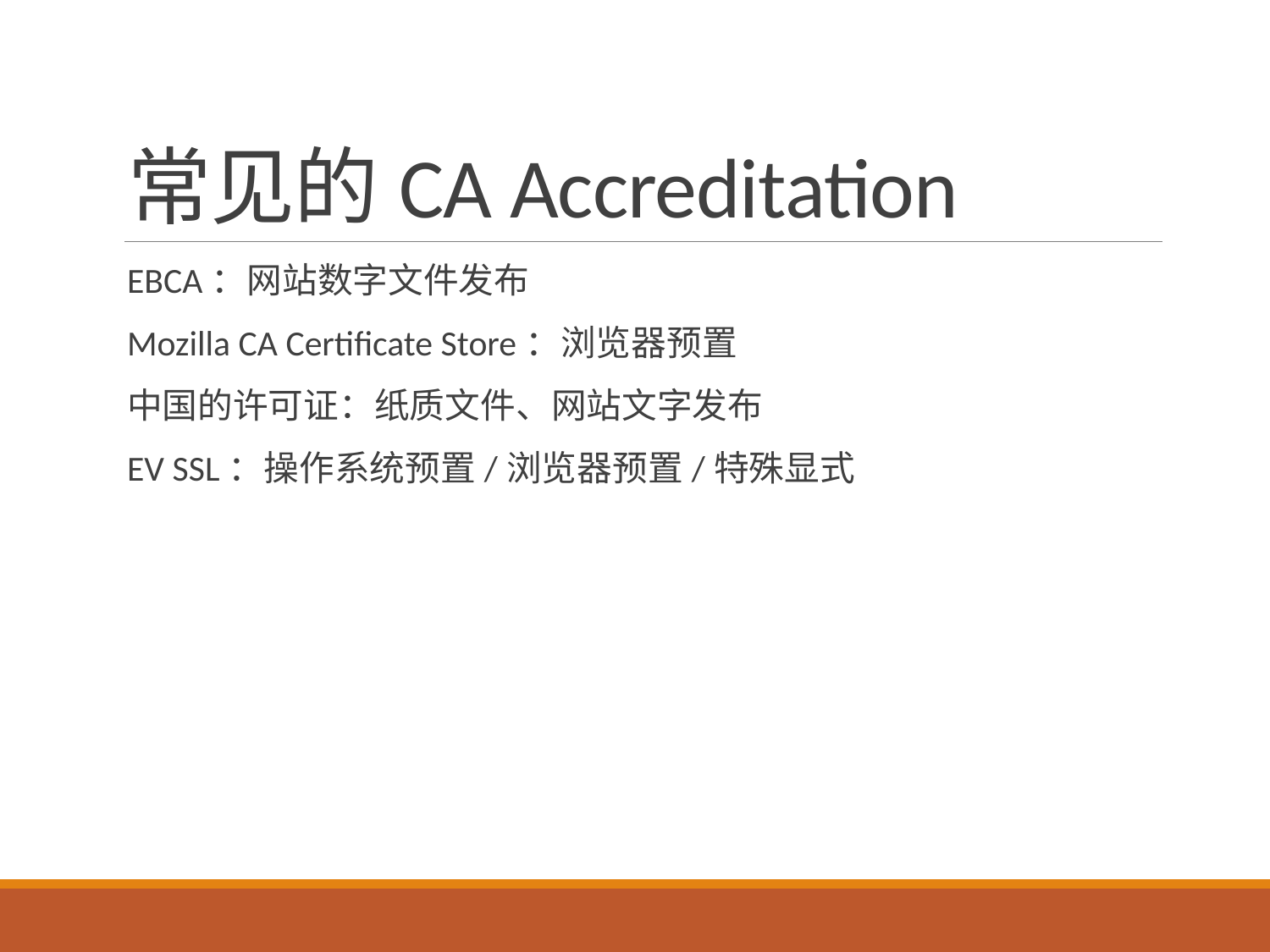

# 常见的CA Accreditation
EBCA：网站数字文件发布
Mozilla CA Certificate Store：浏览器预置
中国的许可证：纸质文件、网站文字发布
EV SSL：操作系统预置/浏览器预置/特殊显式